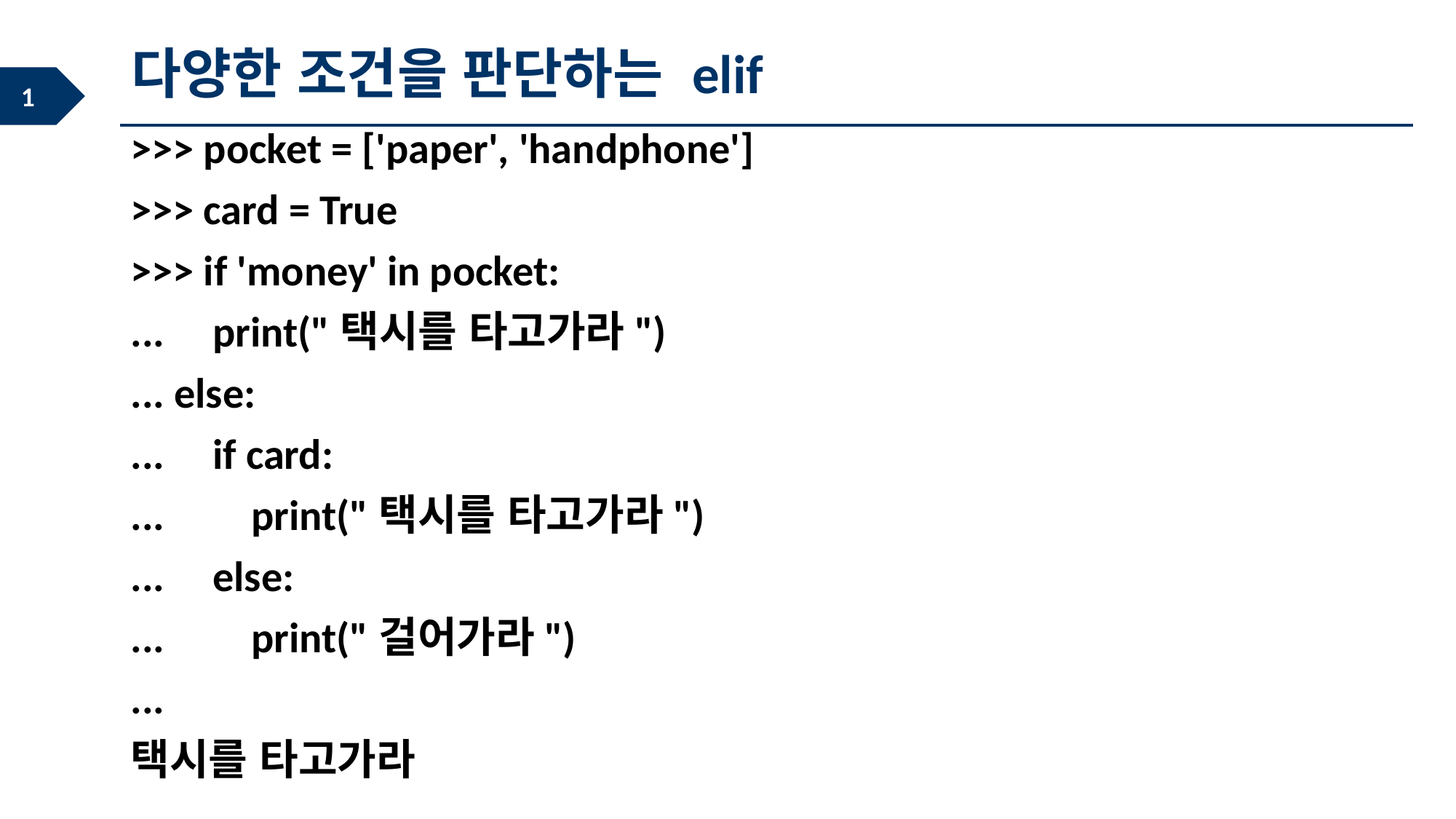

다양한 조건을 판단하는 elif
>>> pocket = ['paper', 'handphone']
>>> card = True
>>> if 'money' in pocket:
...     print("택시를 타고가라")
... else:
...     if card:
...         print("택시를 타고가라")
...     else:
...         print("걸어가라")
...
택시를 타고가라